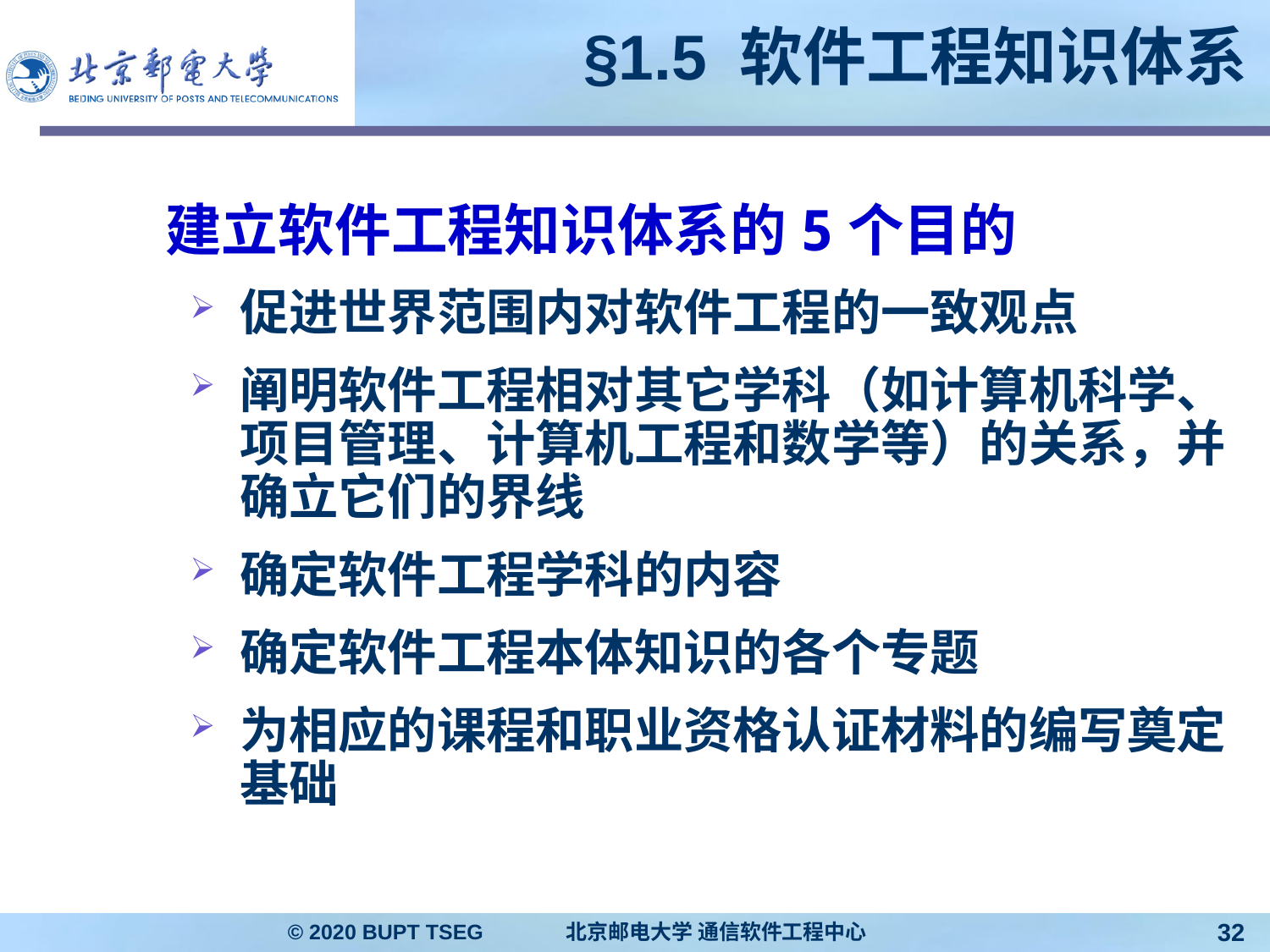

# §1.5 软件工程知识体系
	建立软件工程知识体系的5个目的
促进世界范围内对软件工程的一致观点
阐明软件工程相对其它学科（如计算机科学、项目管理、计算机工程和数学等）的关系，并确立它们的界线
确定软件工程学科的内容
确定软件工程本体知识的各个专题
为相应的课程和职业资格认证材料的编写奠定基础
© 2020 BUPT TSEG             北京邮电大学 通信软件工程中心